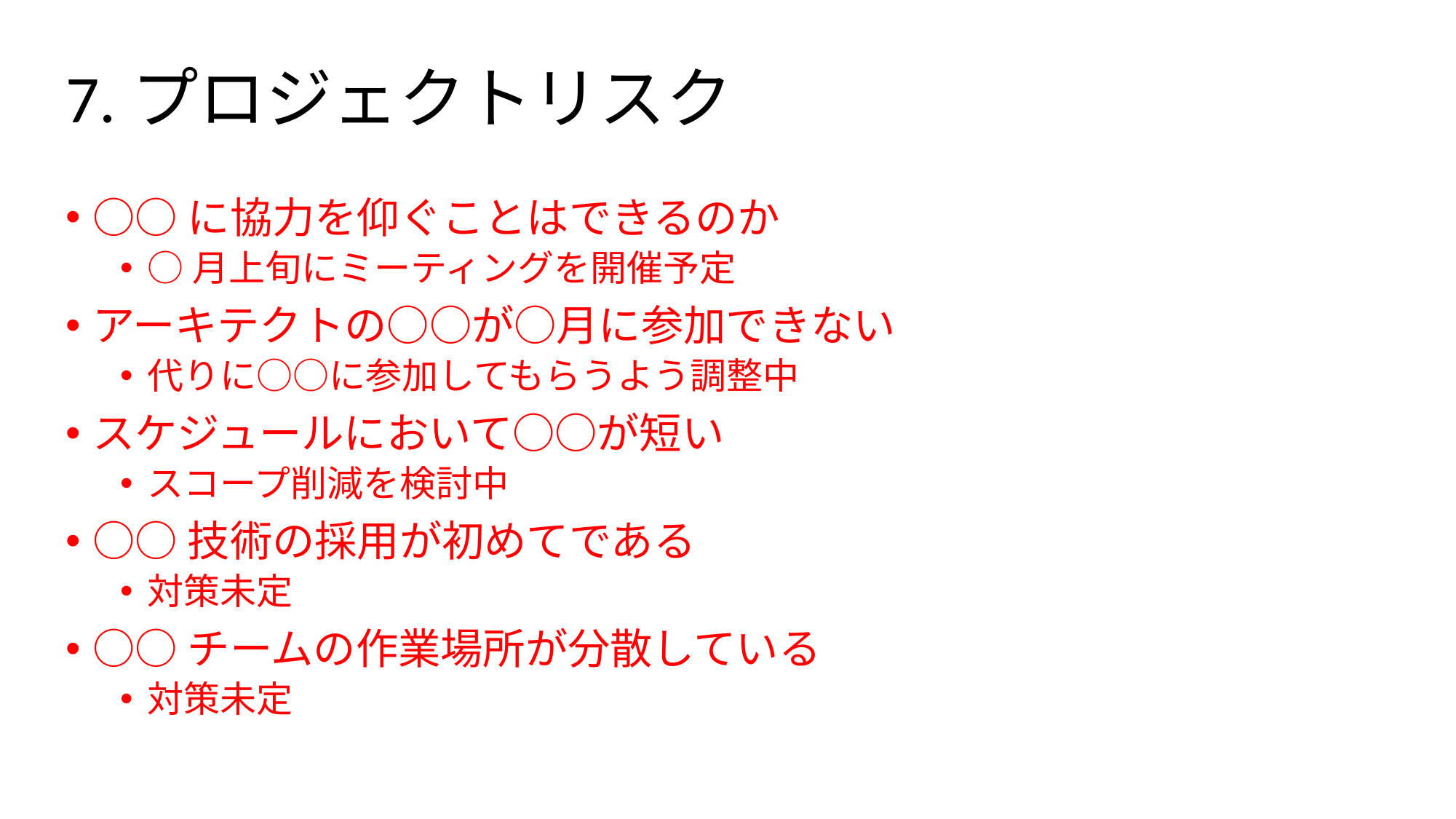

# 7.プロジェクトリスク
○○に協力を仰ぐことはできるのか
○月上旬にミーティングを開催予定
アーキテクトの○○が○月に参加できない
代りに○○に参加してもらうよう調整中
スケジュールにおいて○○が短い
スコープ削減を検討中
○○技術の採用が初めてである
対策未定
○○チームの作業場所が分散している
対策未定